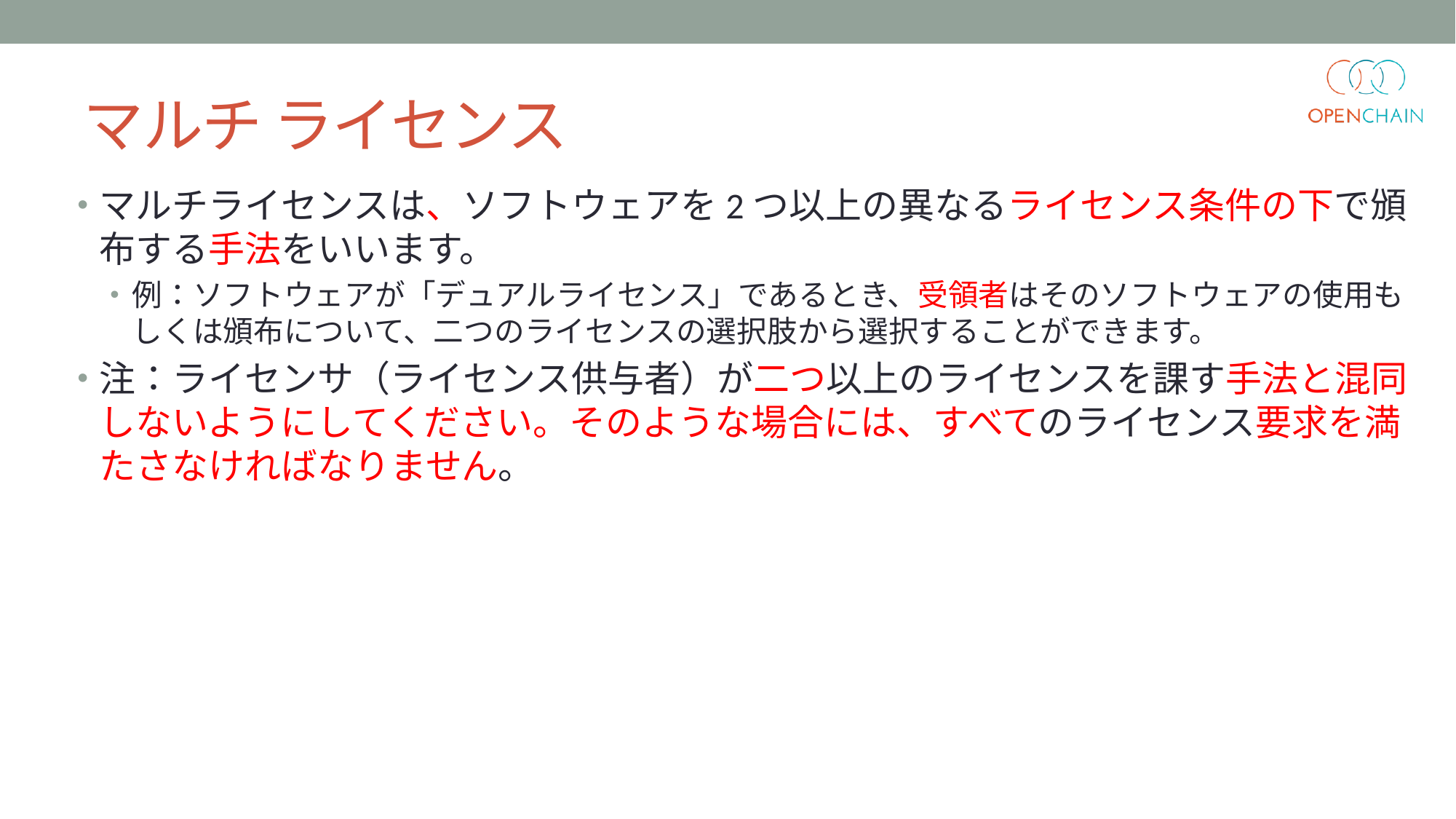

# マルチ ライセンス
マルチライセンスは、ソフトウェアを2つ以上の異なるライセンス条件の下で頒布する手法をいいます。
例：ソフトウェアが「デュアルライセンス」であるとき、受領者はそのソフトウェアの使用もしくは頒布について、二つのライセンスの選択肢から選択することができます。
注：ライセンサ（ライセンス供与者）が二つ以上のライセンスを課す手法と混同しないようにしてください。そのような場合には、すべてのライセンス要求を満たさなければなりません。